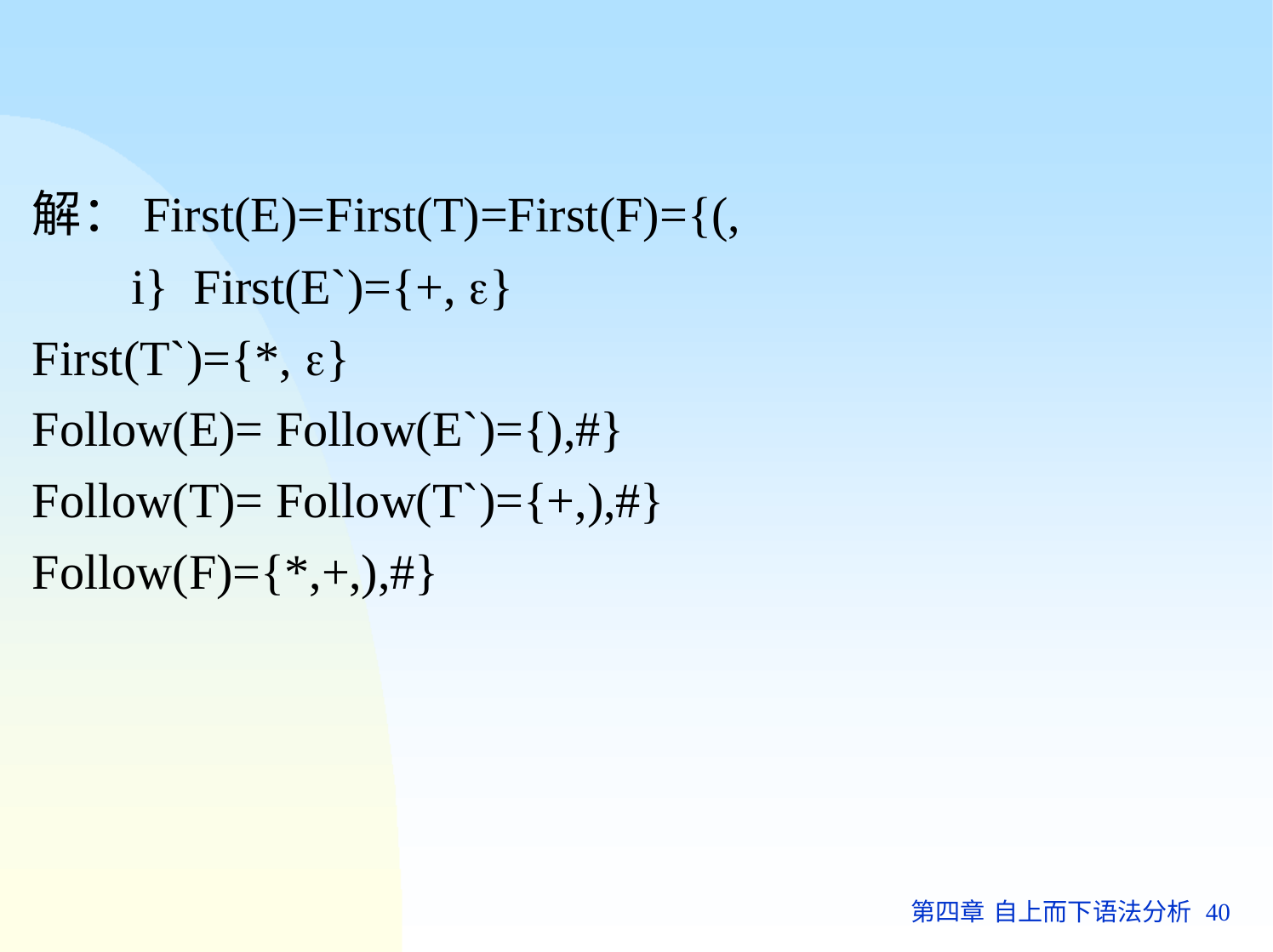

解：First(E)=First(T)=First(F)={(, i}  First(E`)={+, ε}
First(T`)={*, ε}
Follow(E)= Follow(E`)={),#}
Follow(T)= Follow(T`)={+,),#}
Follow(F)={*,+,),#}
第四章 自上而下语法分析 40